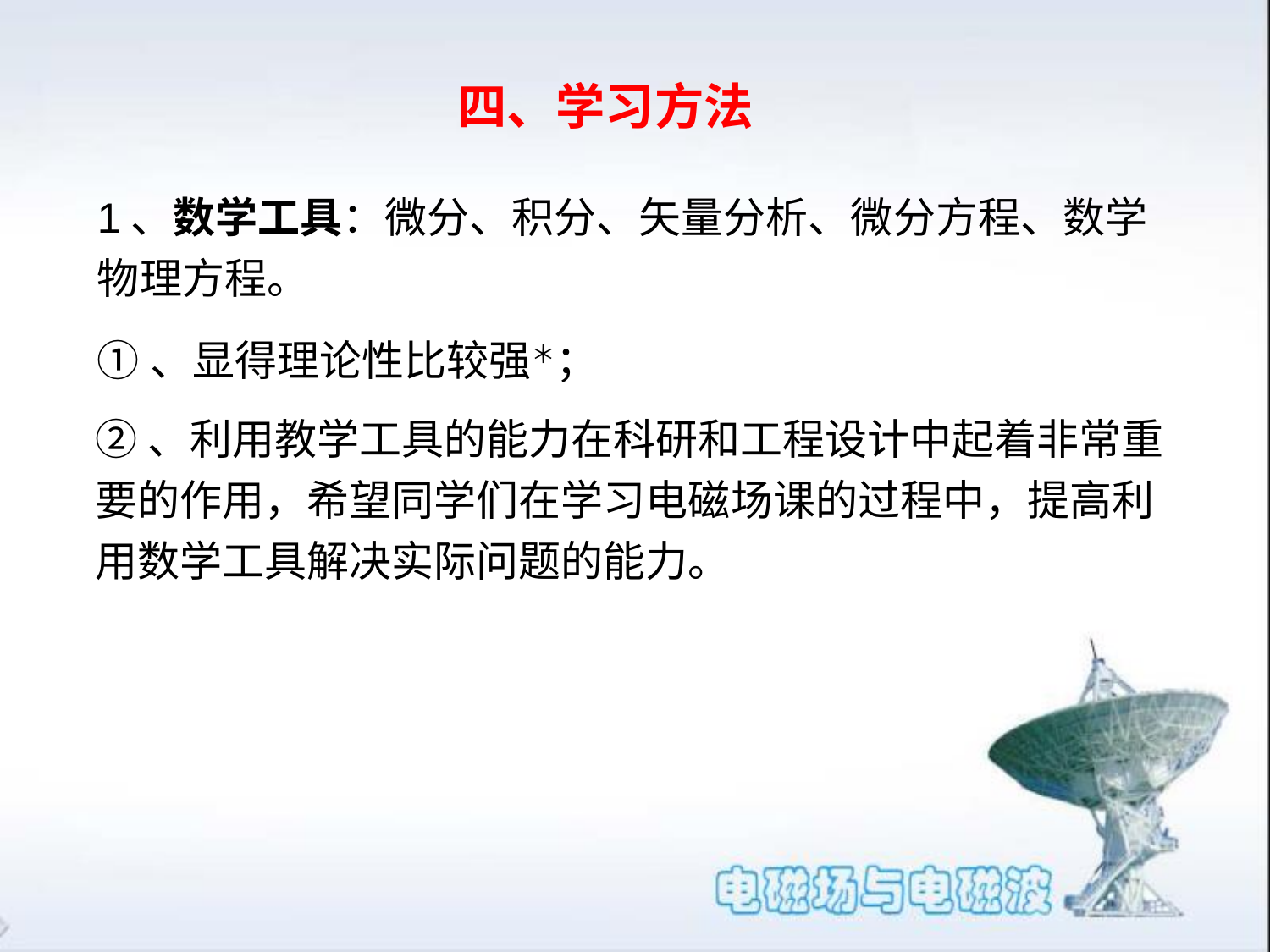

四、学习方法
1、数学工具：微分、积分、矢量分析、微分方程、数学物理方程。
①、显得理论性比较强＊；
②、利用教学工具的能力在科研和工程设计中起着非常重要的作用，希望同学们在学习电磁场课的过程中，提高利用数学工具解决实际问题的能力。